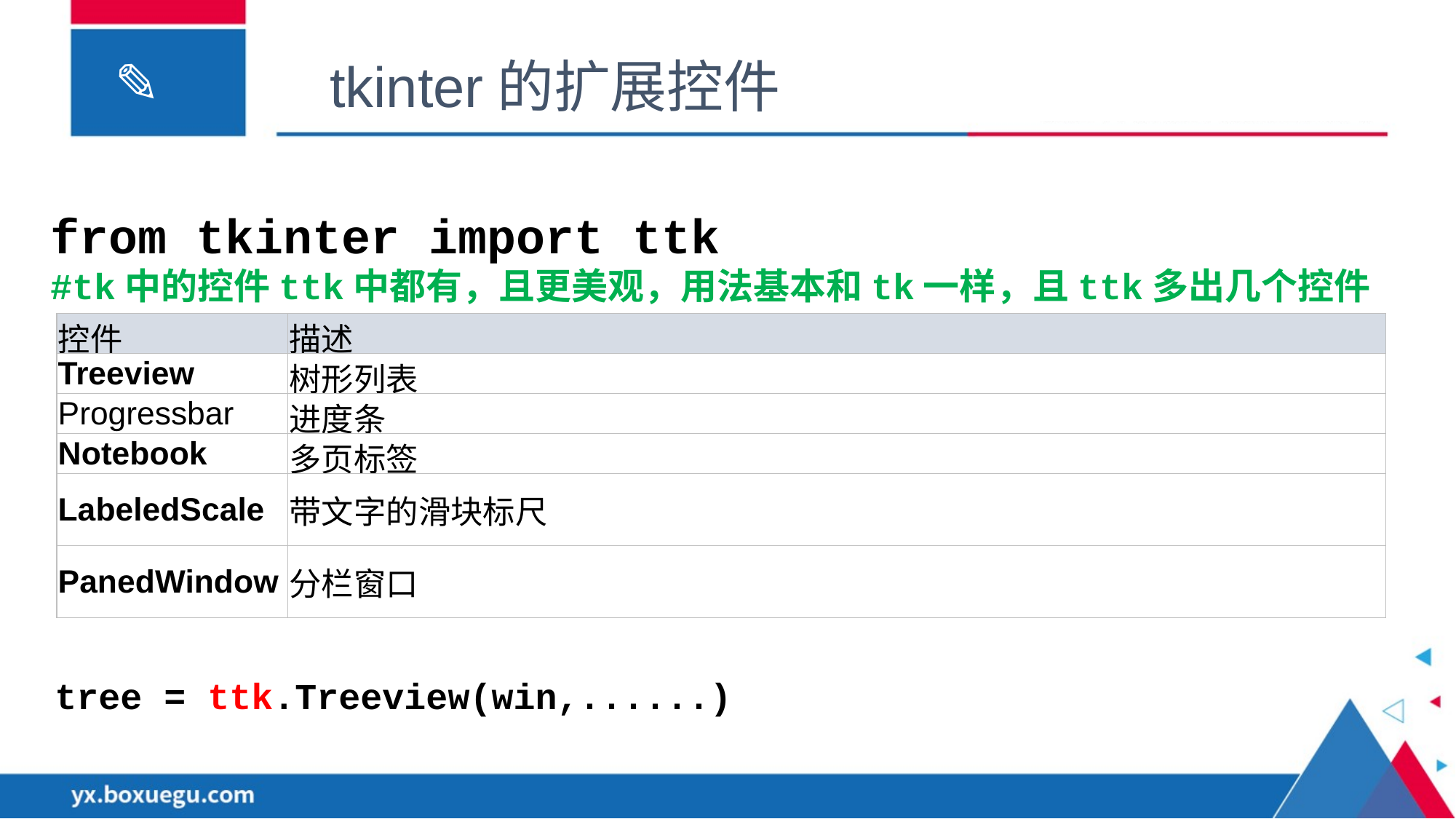

tkinter的扩展控件
from tkinter import ttk
#tk中的控件ttk中都有，且更美观，用法基本和tk一样，且ttk多出几个控件
| 控件 | 描述 |
| --- | --- |
| Treeview | 树形列表 |
| Progressbar | 进度条 |
| Notebook | 多页标签 |
| LabeledScale | 带文字的滑块标尺 |
| PanedWindow | 分栏窗口 |

tree = ttk.Treeview(win,......)